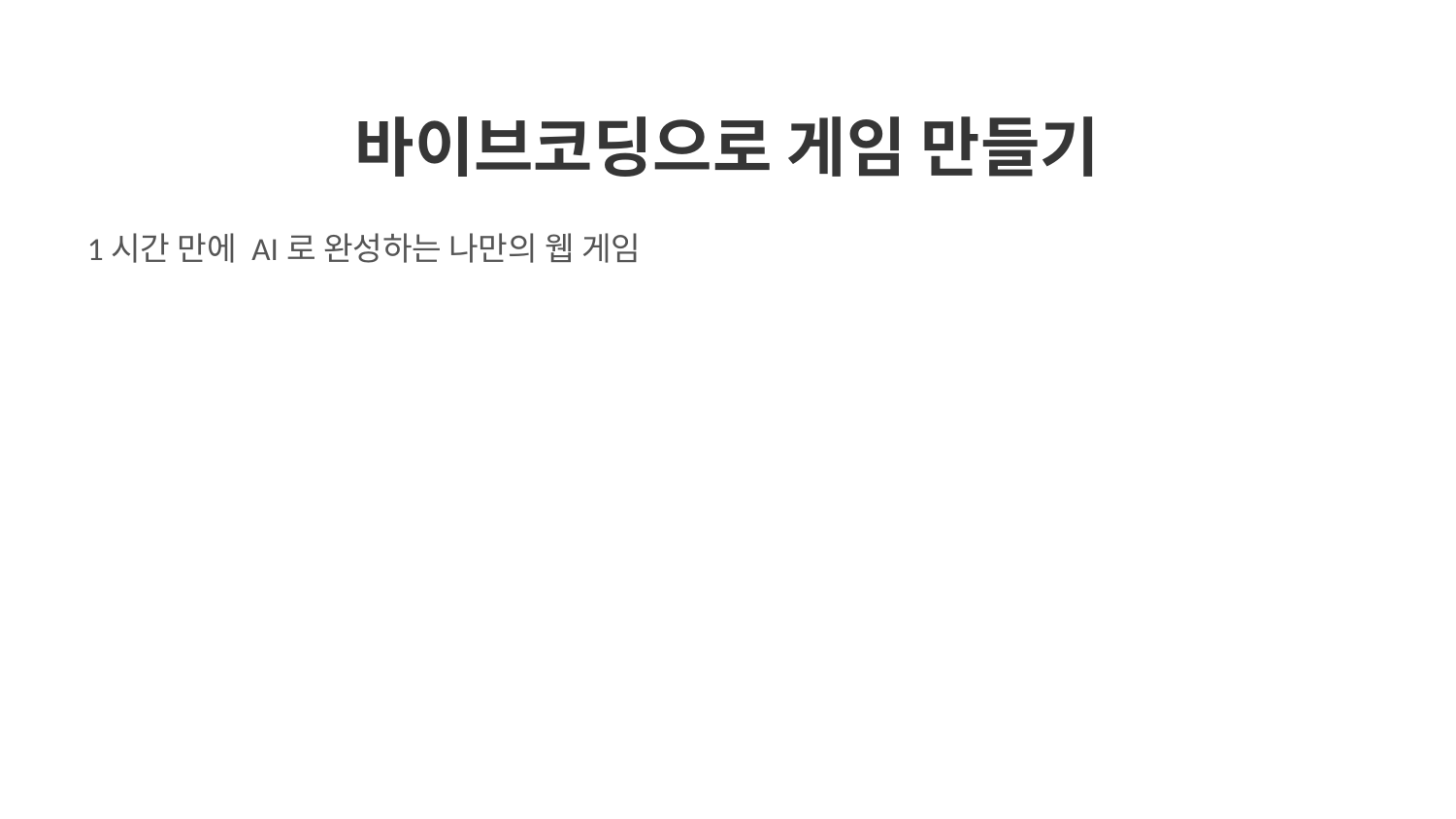

바이브코딩으로 게임 만들기
1시간 만에 AI로 완성하는 나만의 웹 게임